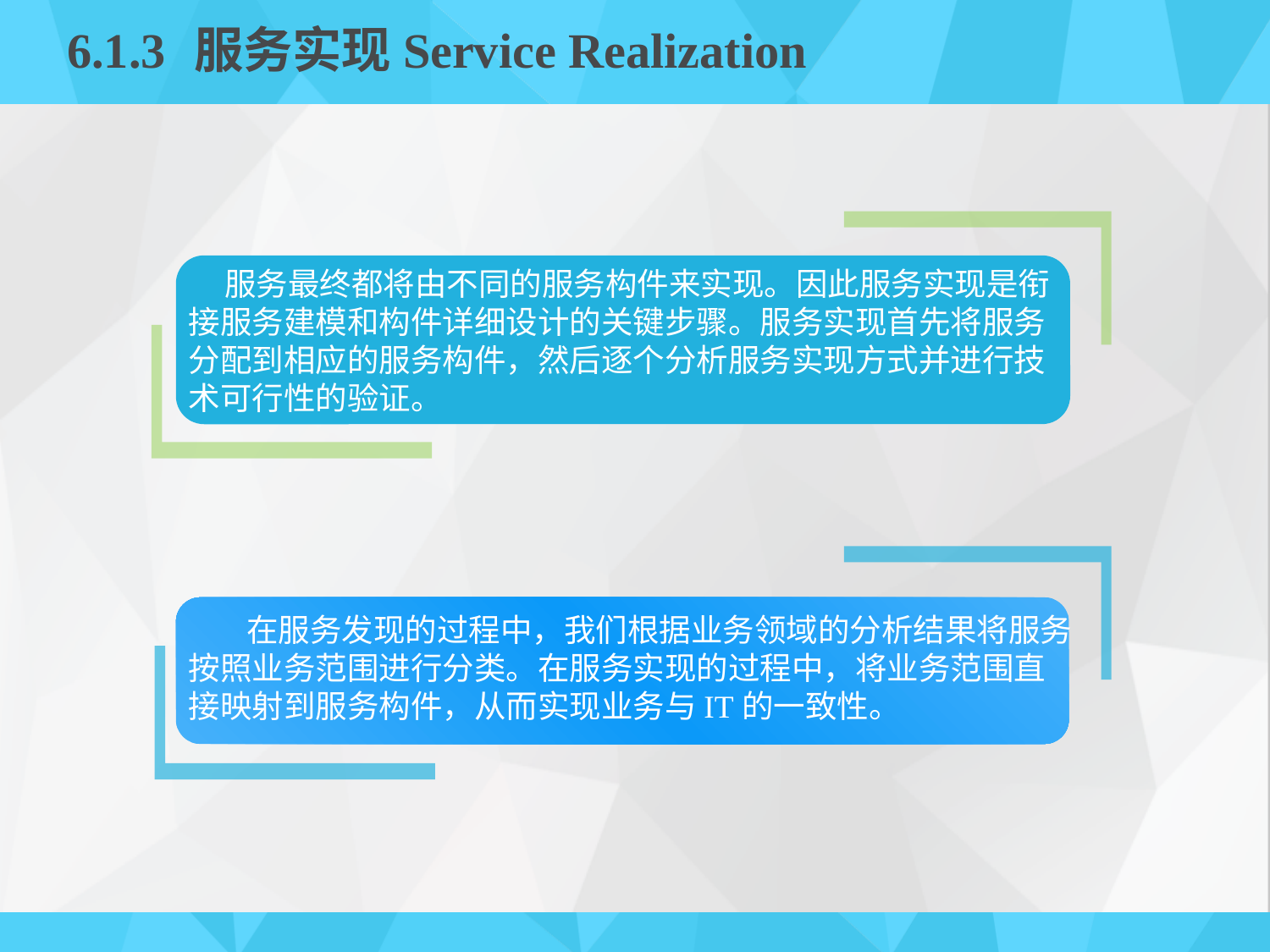

# 6.1.3	服务实现Service Realization

    服务最终都将由不同的服务构件来实现。因此服务实现是衔接服务建模和构件详细设计的关键步骤。服务实现首先将服务分配到相应的服务构件，然后逐个分析服务实现方式并进行技术可行性的验证。

       在服务发现的过程中，我们根据业务领域的分析结果将服务按照业务范围进行分类。在服务实现的过程中，将业务范围直接映射到服务构件，从而实现业务与IT的一致性。